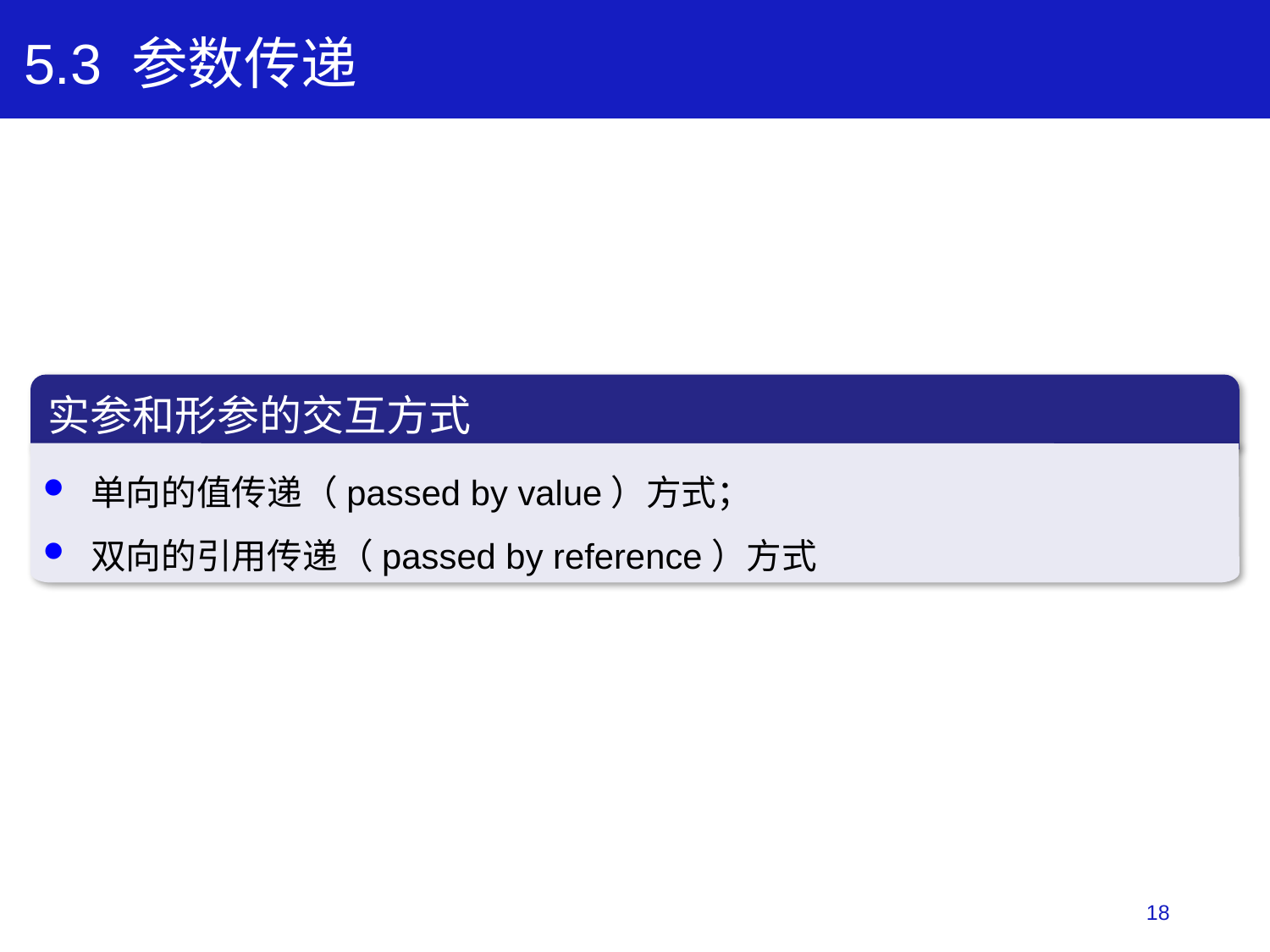

5.3 参数传递
学习目标
实参和形参的交互方式
单向的值传递（passed by value）方式；
双向的引用传递（passed by reference）方式
18